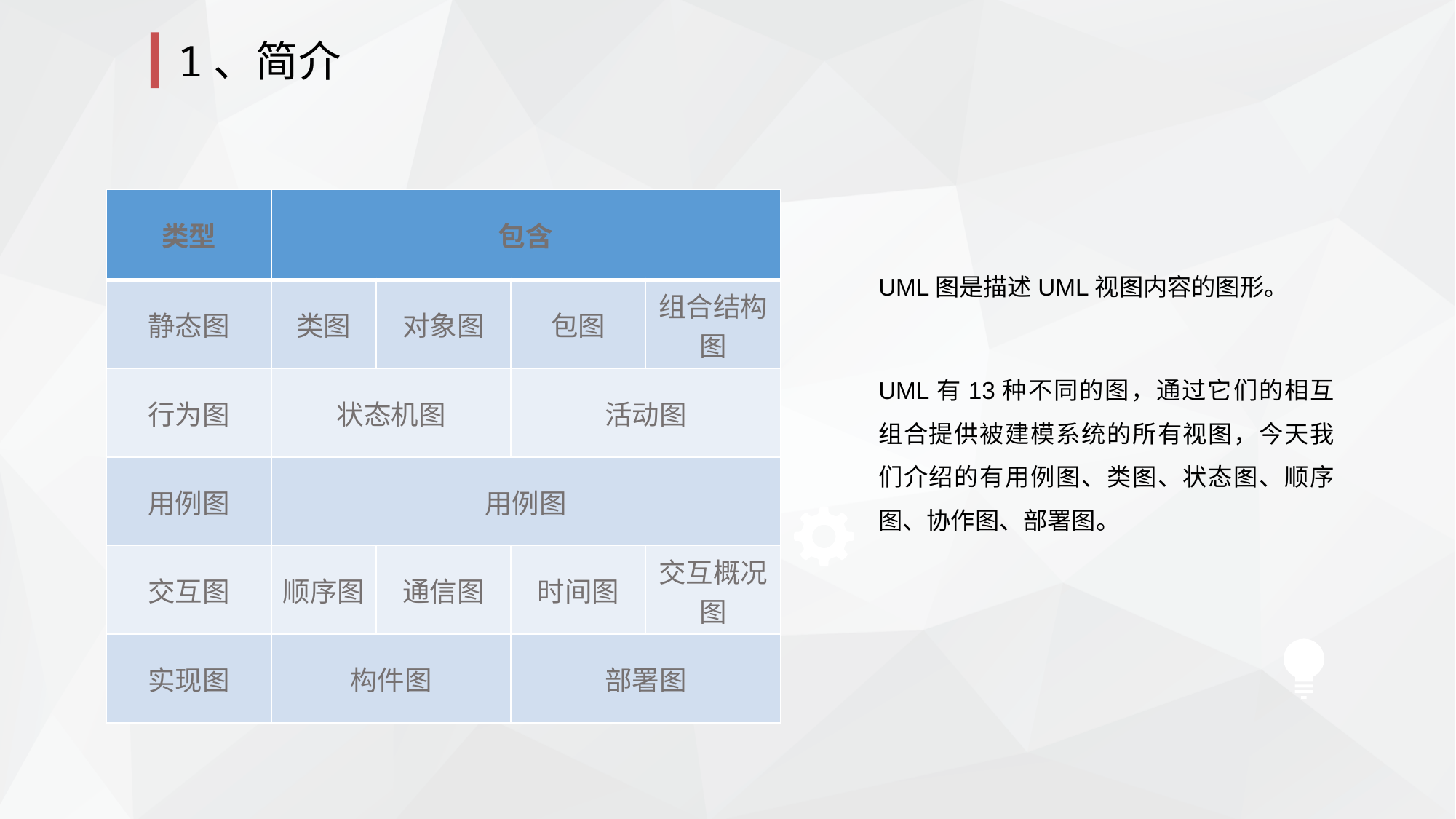

1、简介

| 类型 | 包含 |  |  |  |
| --- | --- | --- | --- | --- |
| 静态图 | 类图 | 对象图 | 包图 | 组合结构图 |
| 行为图 | 状态机图 |  | 活动图 |  |
| 用例图 | 用例图 |  |  |  |
| 交互图 | 顺序图 | 通信图 | 时间图 | 交互概况图 |
| 实现图 | 构件图 |  | 部署图 |  |
UML图是描述UML视图内容的图形。
UML有13种不同的图，通过它们的相互组合提供被建模系统的所有视图，今天我们介绍的有用例图、类图、状态图、顺序图、协作图、部署图。